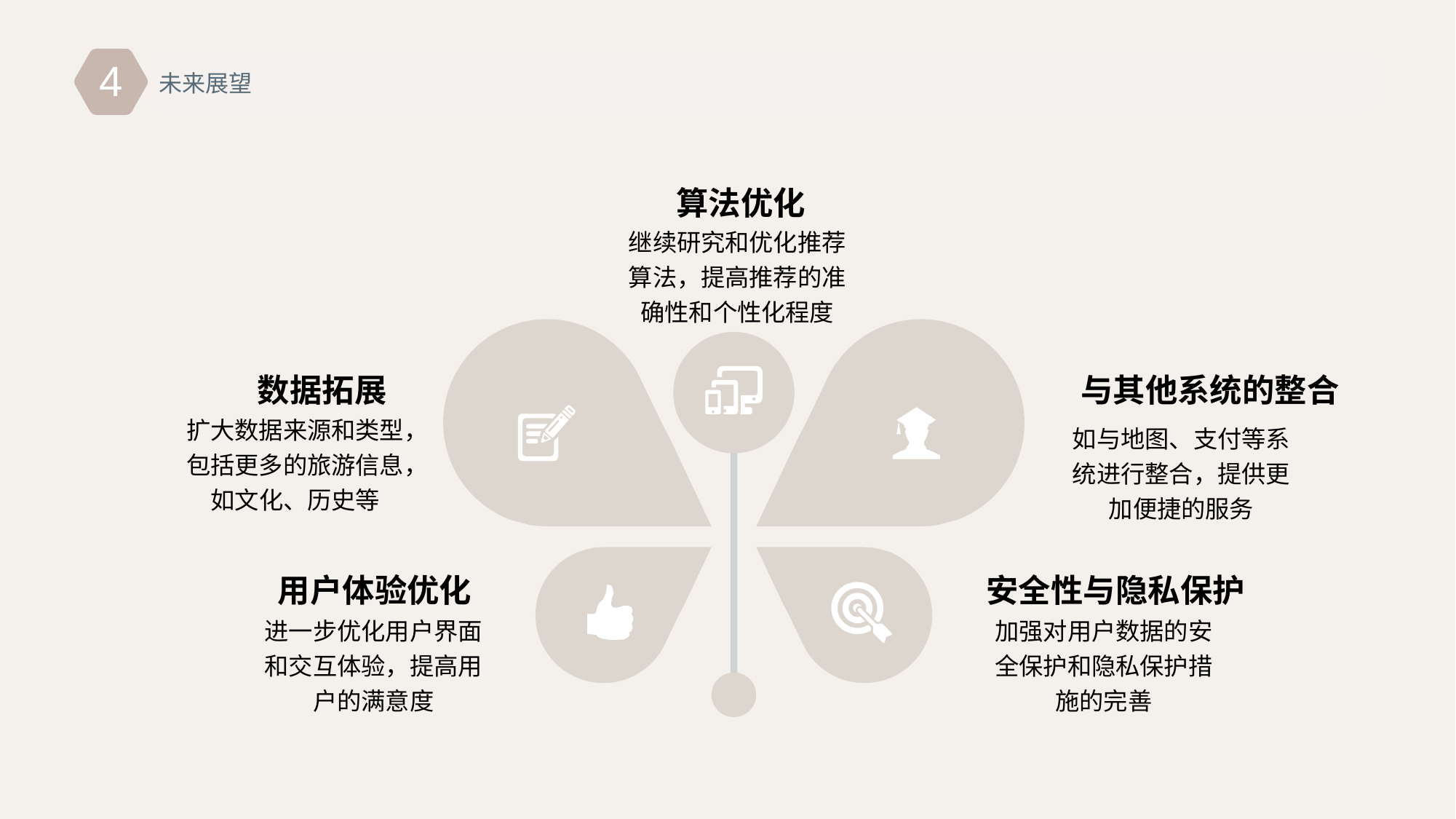

4
未来展望
算法优化
继续研究和优化推荐算法，提高推荐的准确性和个性化程度

与其他系统的整合
数据拓展

扩大数据来源和类型，包括更多的旅游信息，如文化、历史等

如与地图、支付等系统进行整合，提供更加便捷的服务

安全性与隐私保护
用户体验优化

进一步优化用户界面和交互体验，提高用户的满意度
加强对用户数据的安全保护和隐私保护措施的完善